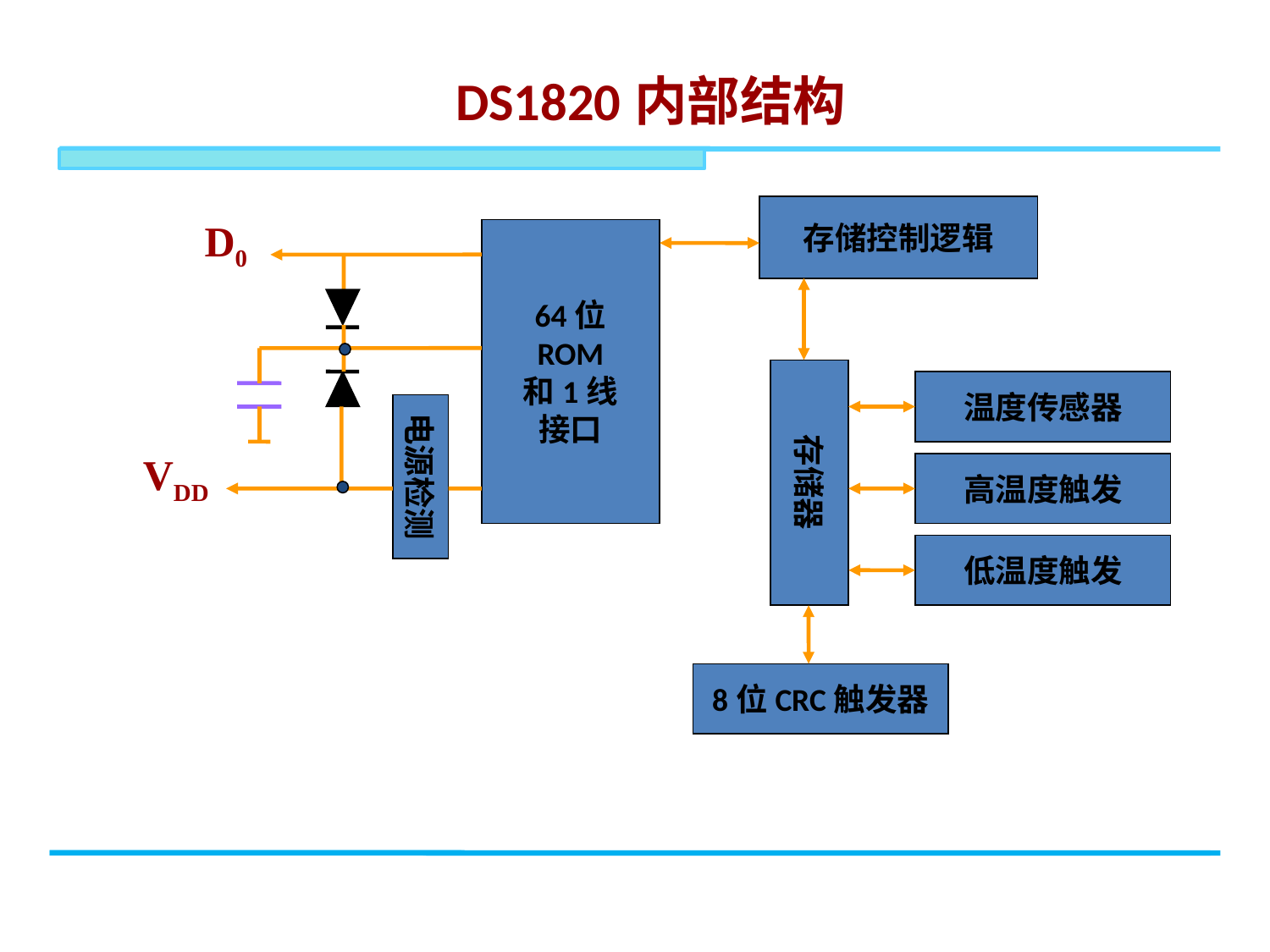

# DS1820内部结构
存储控制逻辑
D0
64位
ROM
和1线
接口

存储器

温度传感器

电源检测

VDD
高温度触发

低温度触发

8位CRC触发器